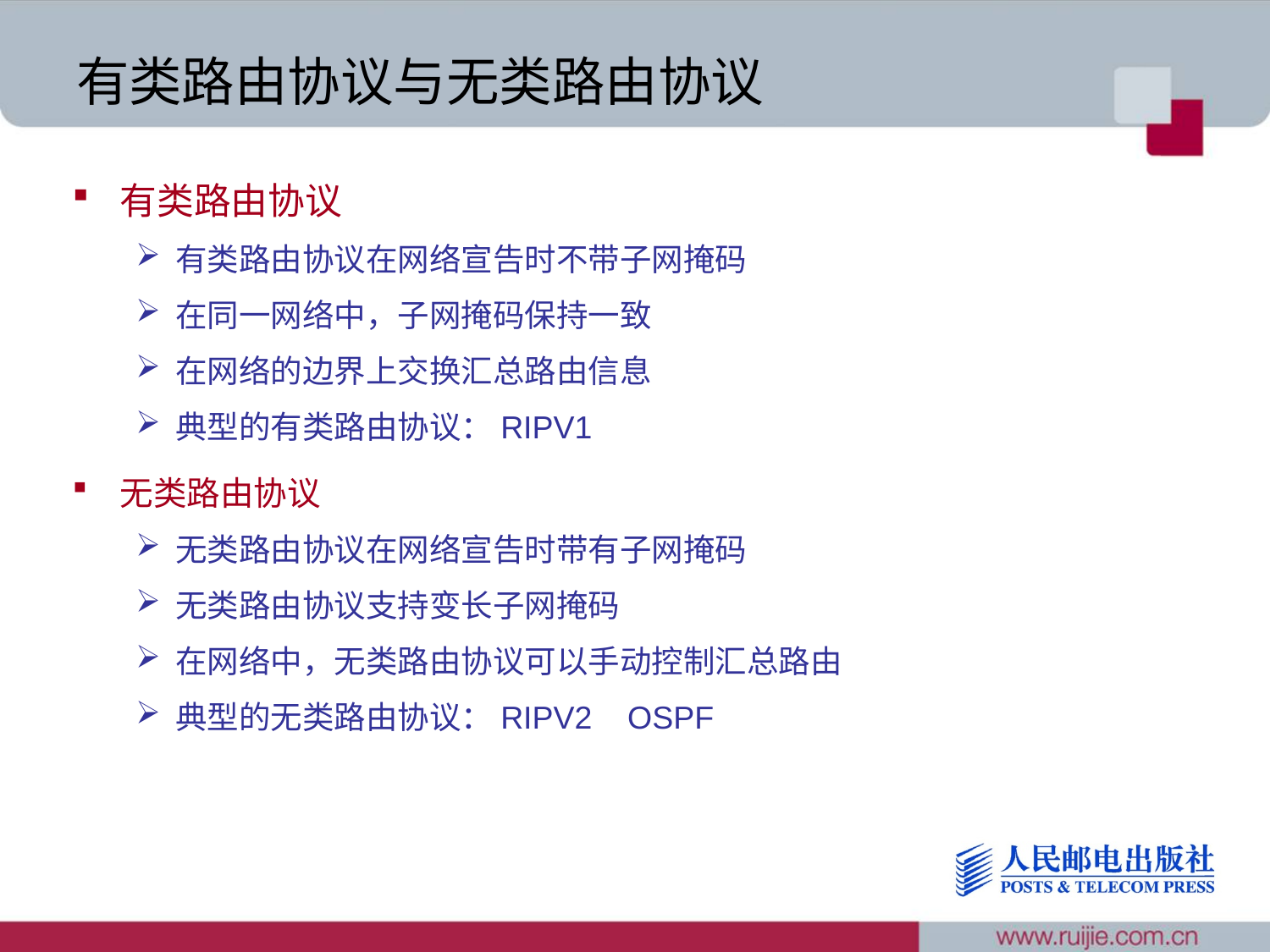

# 有类路由协议与无类路由协议
有类路由协议
有类路由协议在网络宣告时不带子网掩码
在同一网络中，子网掩码保持一致
在网络的边界上交换汇总路由信息
典型的有类路由协议：RIPV1
无类路由协议
无类路由协议在网络宣告时带有子网掩码
无类路由协议支持变长子网掩码
在网络中，无类路由协议可以手动控制汇总路由
典型的无类路由协议：RIPV2    OSPF